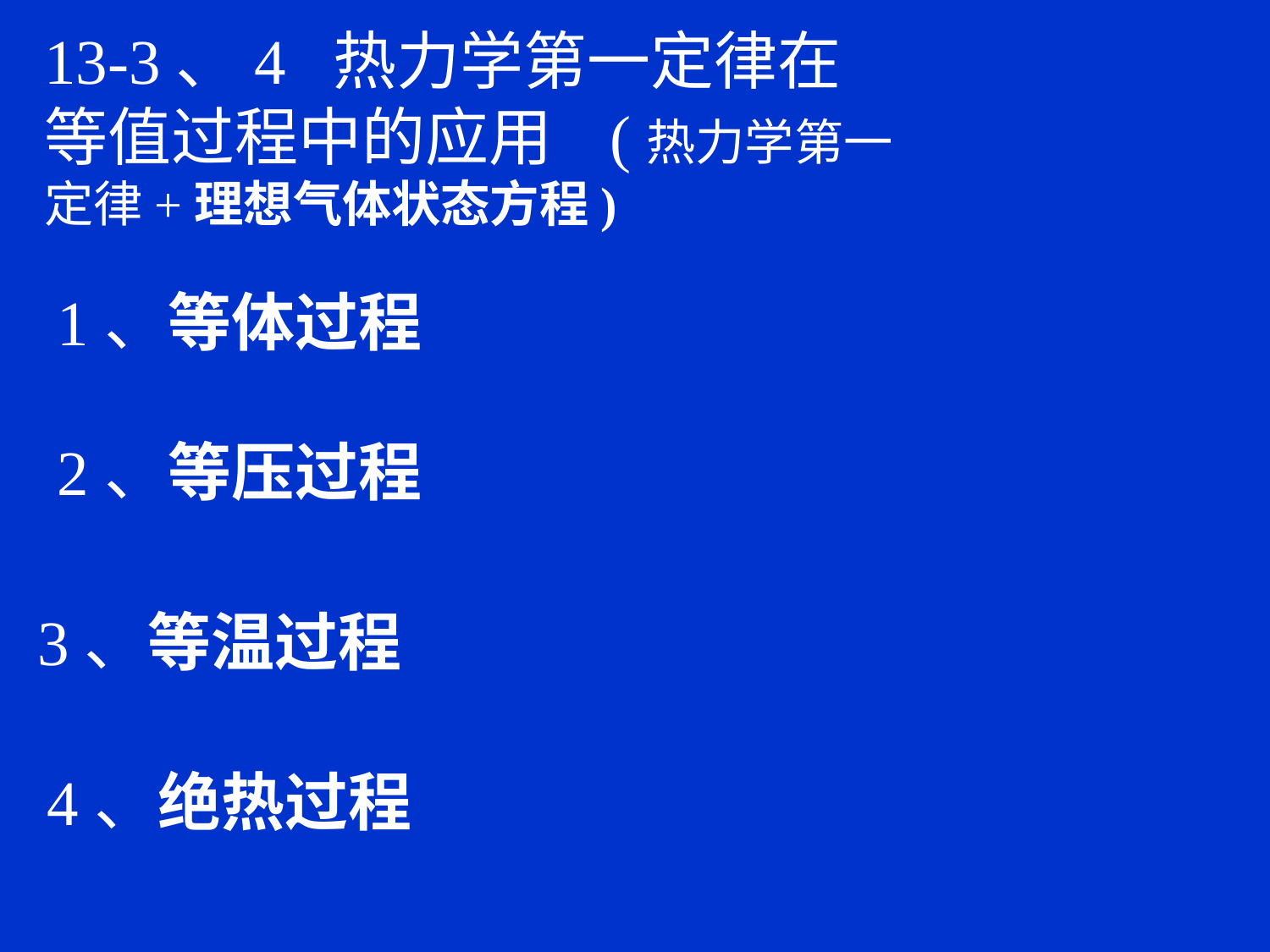

13-3、4  热力学第一定律在等值过程中的应用   (热力学第一定律+理想气体状态方程)
1、等体过程
2、等压过程
3、等温过程
4、绝热过程